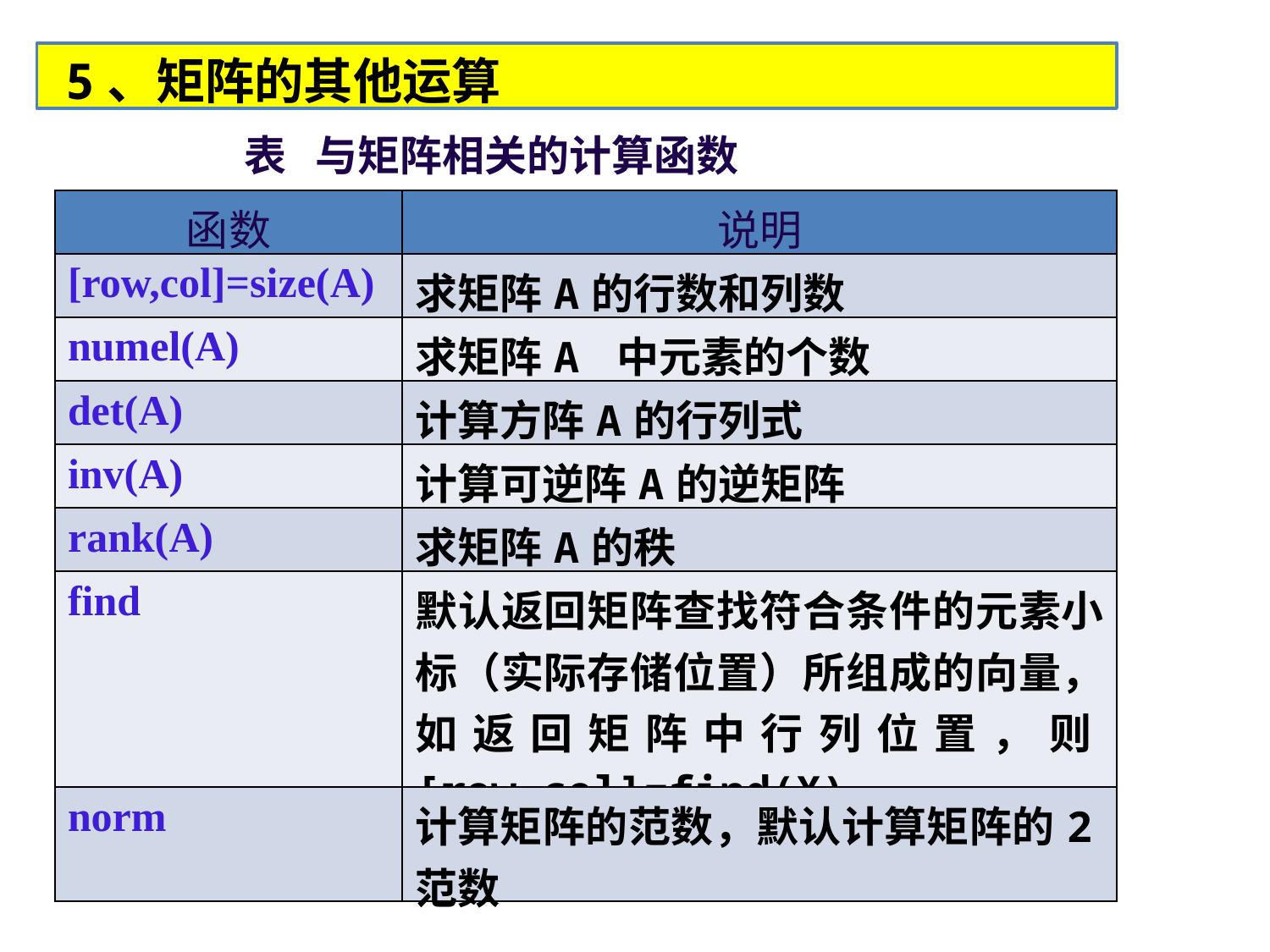

5、矩阵的其他运算
表   与矩阵相关的计算函数
| 函数 | 说明 |
| --- | --- |
| [row,col]=size(A) | 求矩阵A的行数和列数 |
| numel(A) | 求矩阵A 中元素的个数 |
| det(A) | 计算方阵A的行列式 |
| inv(A) | 计算可逆阵A的逆矩阵 |
| rank(A) | 求矩阵A的秩 |
| find | 默认返回矩阵查找符合条件的元素小标（实际存储位置）所组成的向量，如返回矩阵中行列位置，则[row,col]=find(X) |
| norm | 计算矩阵的范数，默认计算矩阵的2范数 |